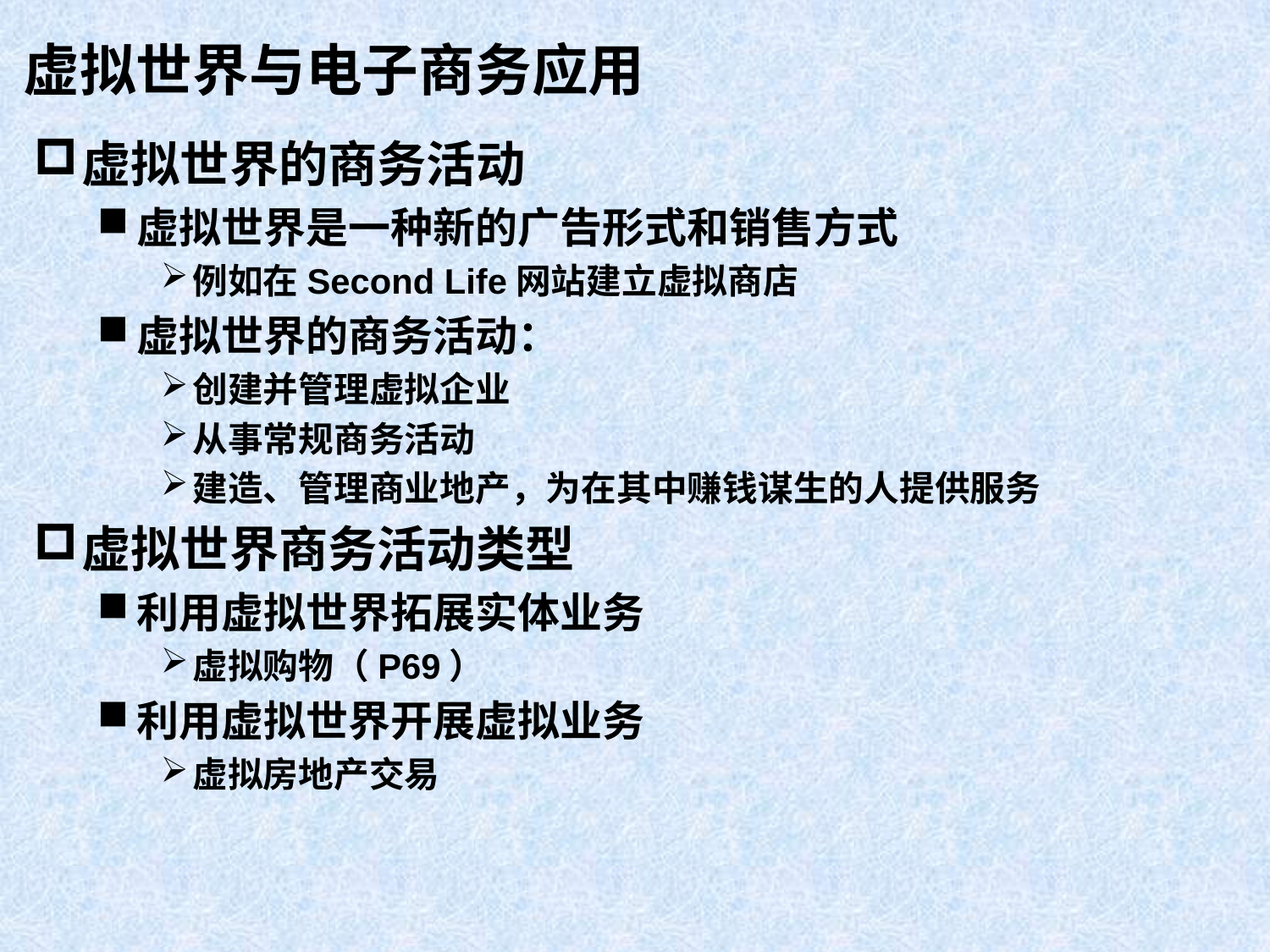

# 虚拟世界与电子商务应用
虚拟世界的商务活动
虚拟世界是一种新的广告形式和销售方式
例如在Second Life网站建立虚拟商店
虚拟世界的商务活动：
创建并管理虚拟企业
从事常规商务活动
建造、管理商业地产，为在其中赚钱谋生的人提供服务
虚拟世界商务活动类型
利用虚拟世界拓展实体业务
虚拟购物（P69）
利用虚拟世界开展虚拟业务
虚拟房地产交易